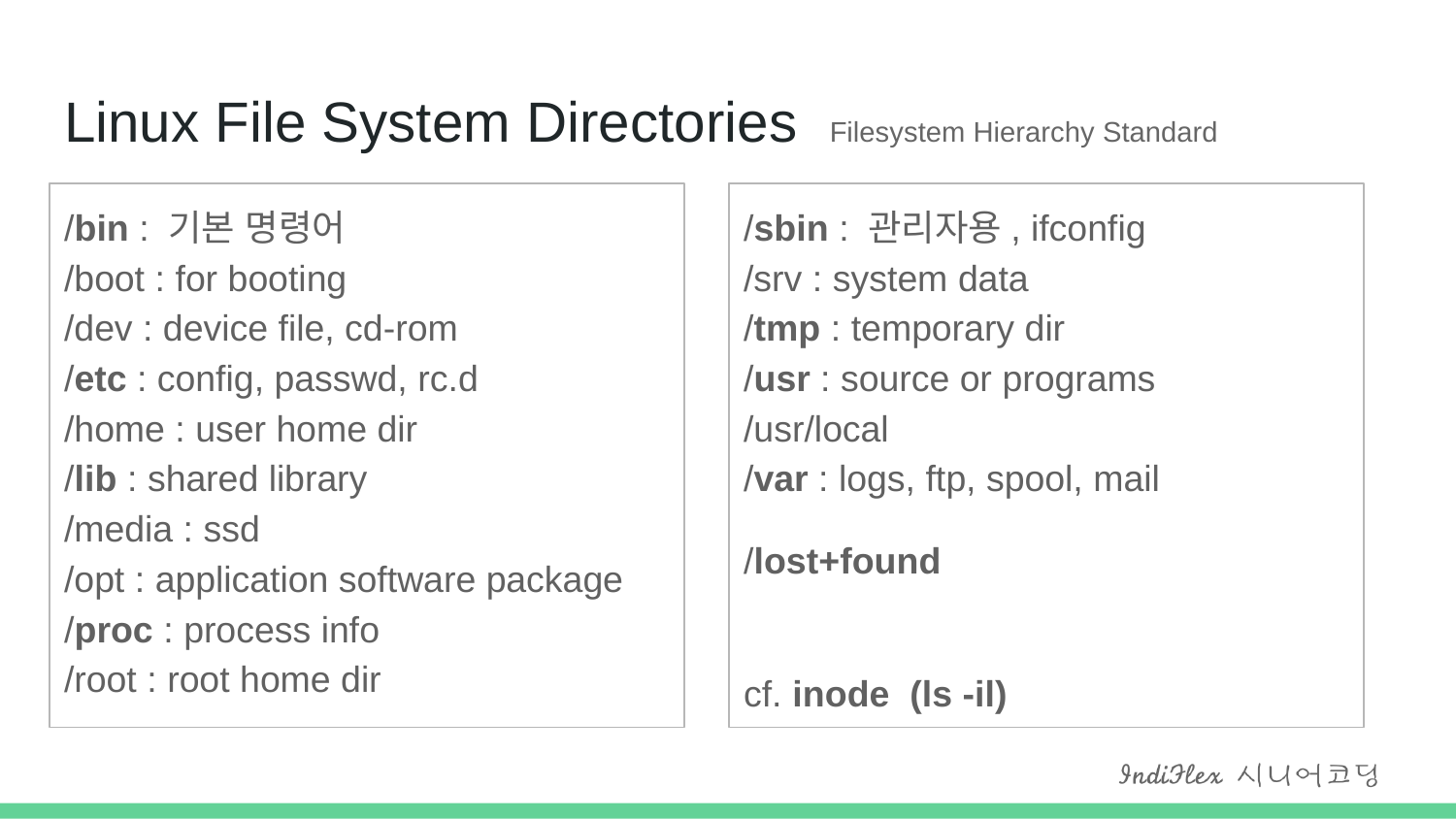

# Linux File System Directories  Filesystem Hierarchy Standard
/bin : 기본 명령어
/boot : for booting
/dev : device file, cd-rom
/etc : config, passwd, rc.d
/home : user home dir
/lib : shared library
/media : ssd
/opt : application software package
/proc : process info
/root : root home dir
/sbin : 관리자용, ifconfig
/srv : system data
/tmp : temporary dir
/usr : source or programs
/usr/local
/var : logs, ftp, spool, mail
/lost+found
cf. inode  (ls -il)